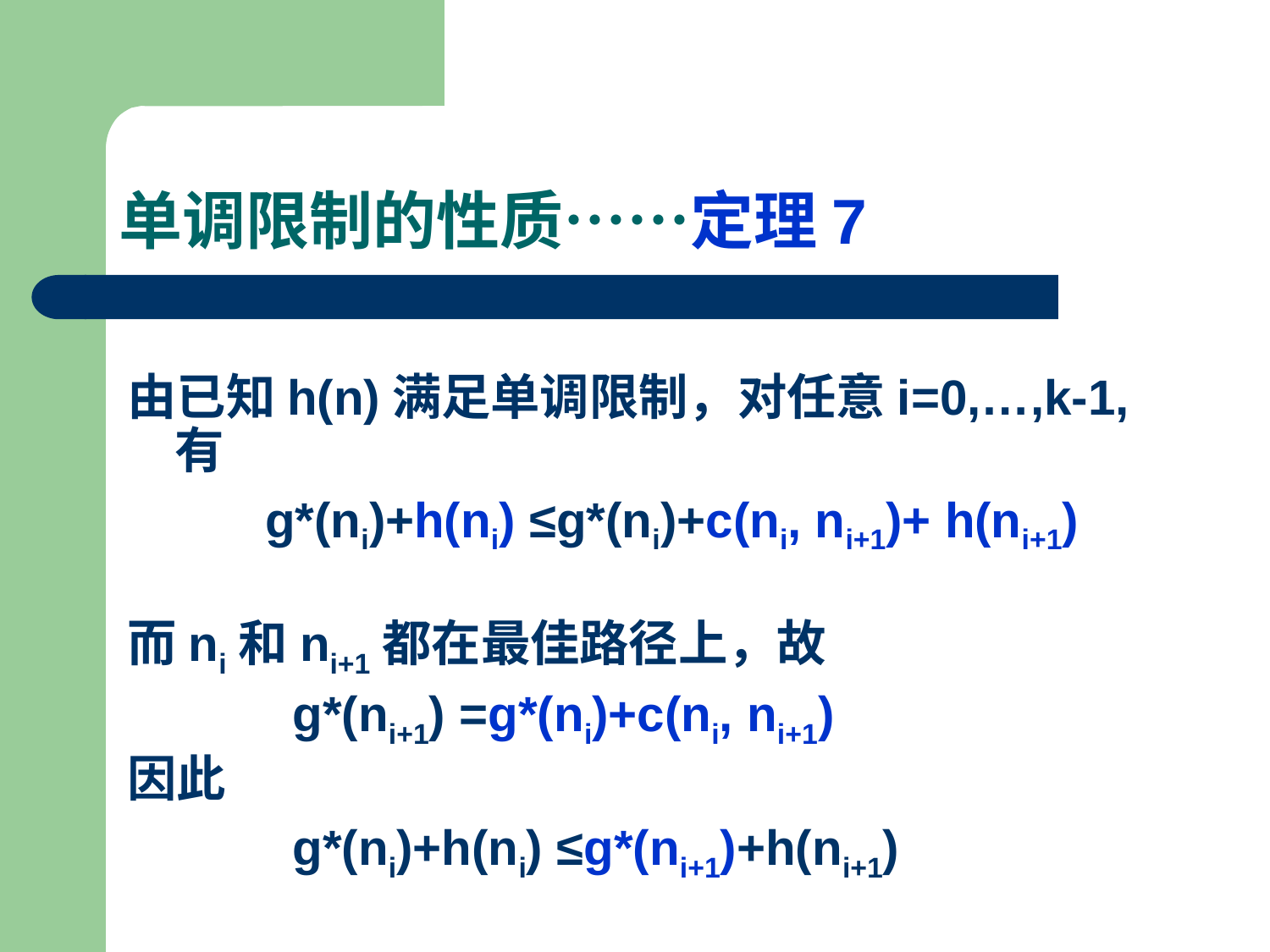

# 单调限制的性质……定理7
由已知h(n)满足单调限制，对任意i=0,…,k-1,有
          g*(ni)+h(ni) ≤g*(ni)+c(ni, ni+1)+ h(ni+1)
而ni和ni+1都在最佳路径上，故
            g*(ni+1) =g*(ni)+c(ni, ni+1)
因此
            g*(ni)+h(ni) ≤g*(ni+1)+h(ni+1)
64